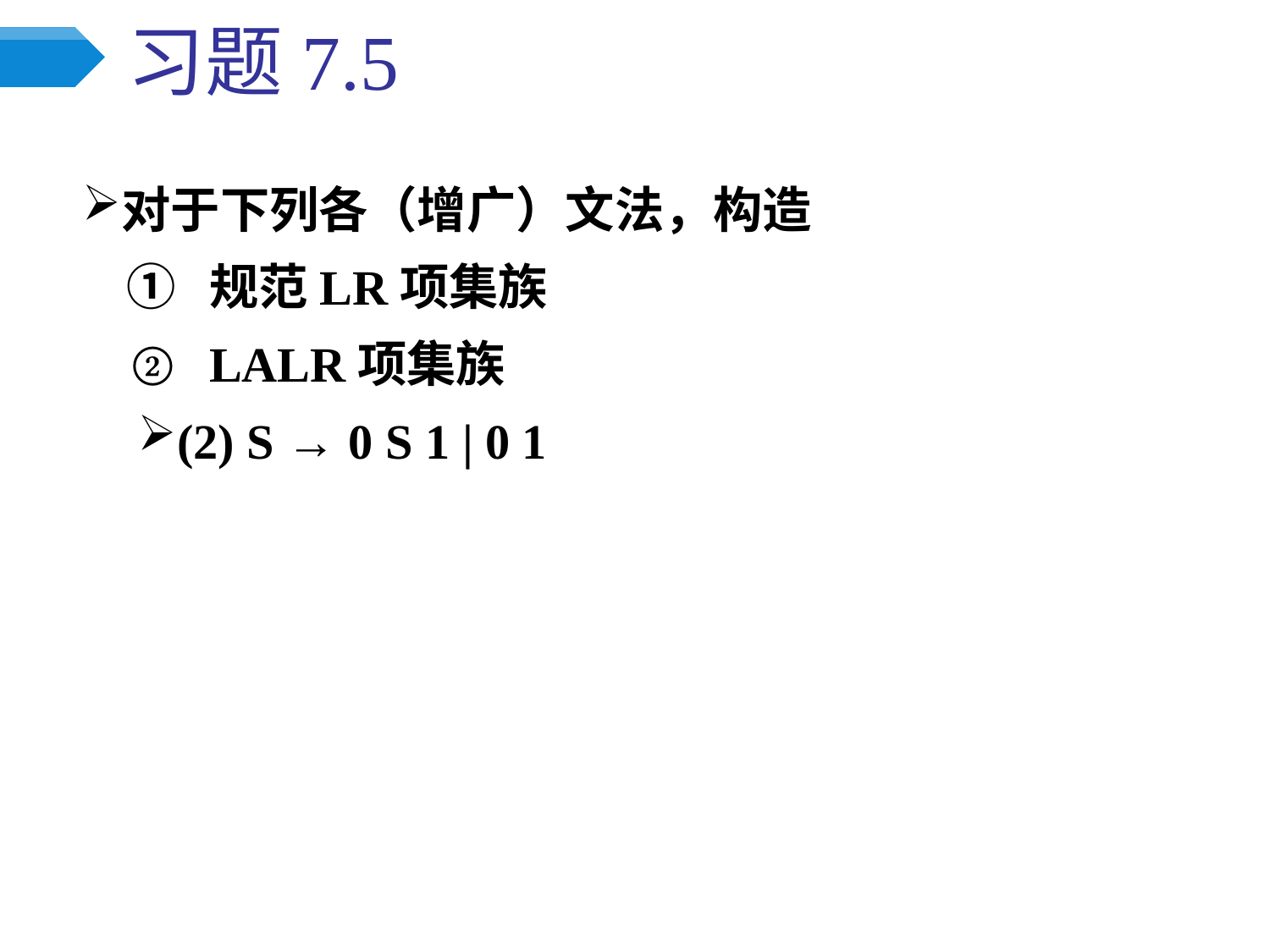

# 习题7.5
对于下列各（增广）文法，构造
    ①	规范LR项集族
    ②	LALR项集族
(2) S → 0 S 1 | 0 1